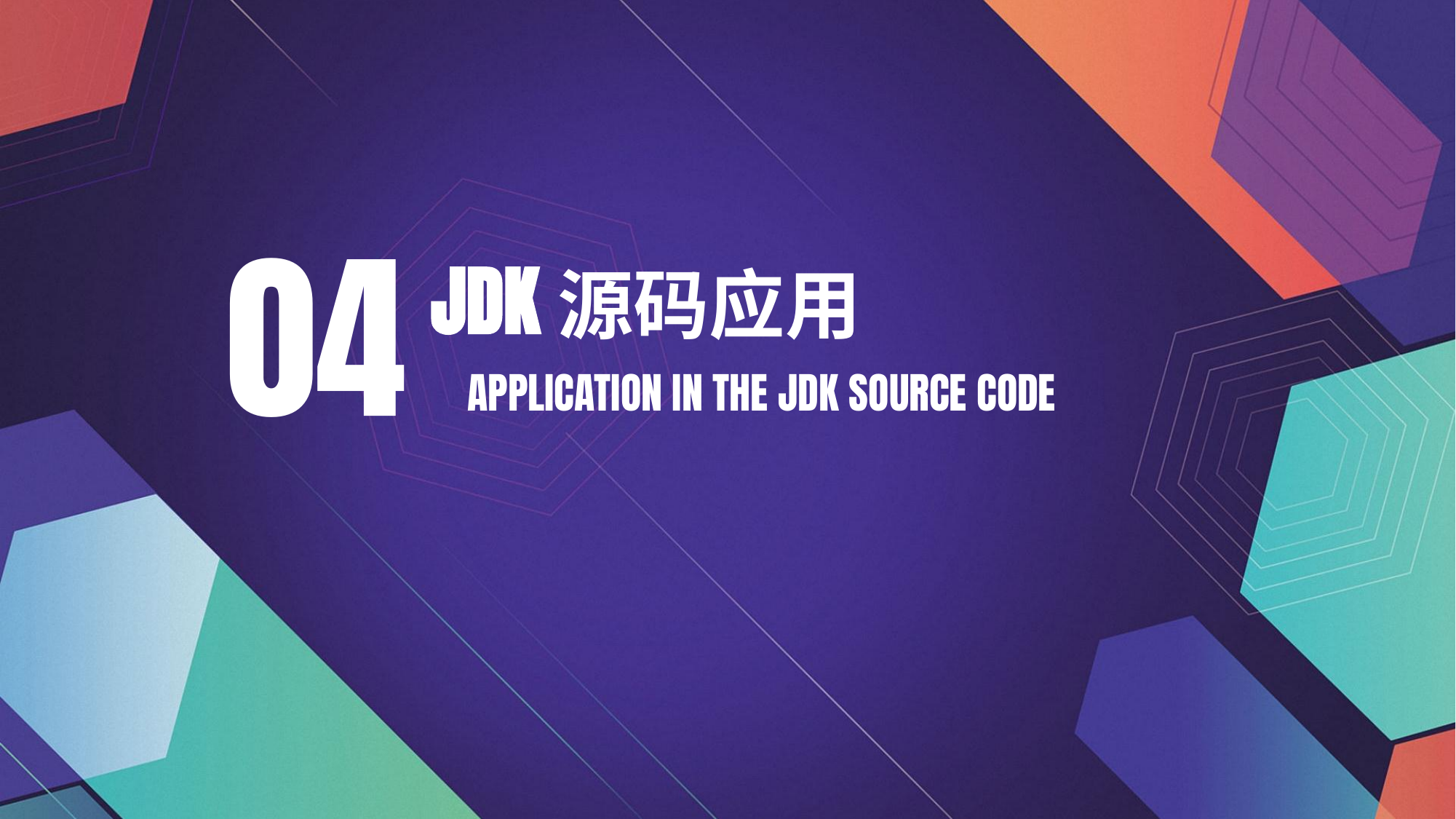

04
JDK源码应用
APPLICATION IN THE JDK SOURCE CODE